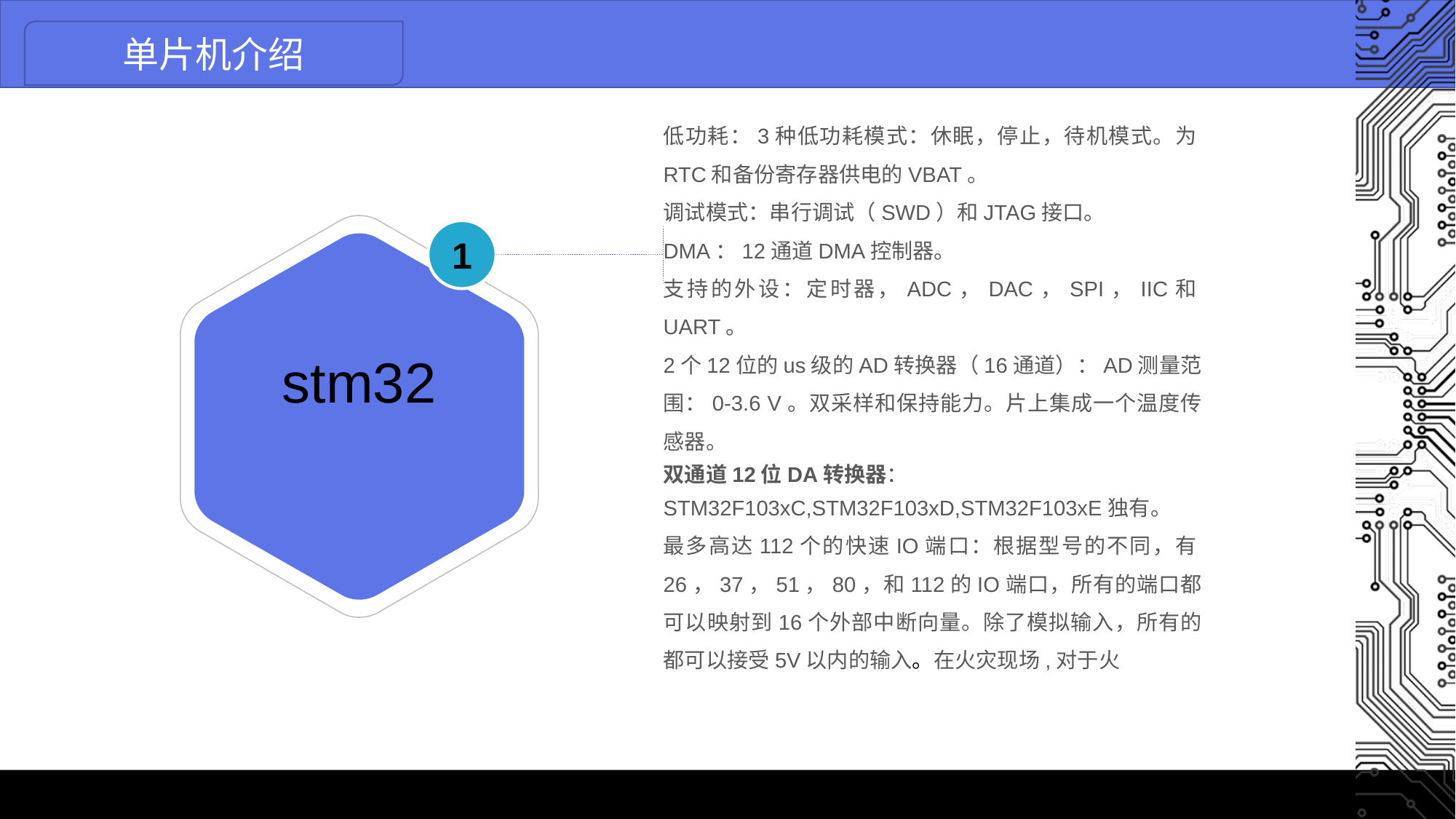

单片机介绍
低功耗：3种低功耗模式：休眠，停止，待机模式。为RTC和备份寄存器供电的VBAT。
调试模式：串行调试（SWD）和JTAG接口。
DMA：12通道DMA控制器。
支持的外设：定时器，ADC，DAC，SPI，IIC和UART。
2个12位的us级的AD转换器（16通道）：AD测量范围：0-3.6 V。双采样和保持能力。片上集成一个温度传感器。
双通道12位DA转换器：STM32F103xC,STM32F103xD,STM32F103xE独有。
最多高达112个的快速IO端口：根据型号的不同，有26，37，51，80，和112的IO端口，所有的端口都可以映射到16个外部中断向量。除了模拟输入，所有的都可以接受5V以内的输入。在火灾现场,对于火
1

stm32